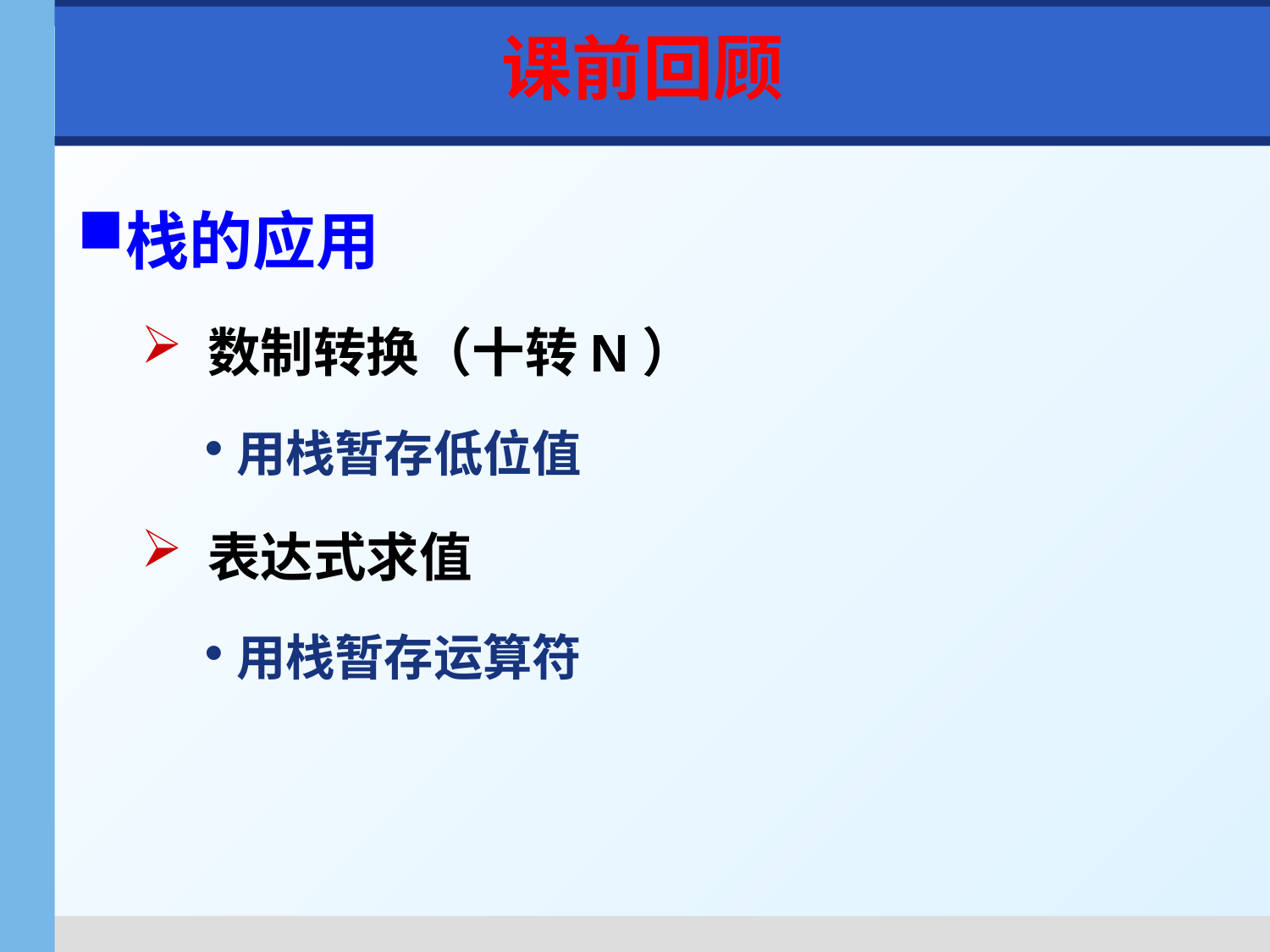

课前回顾
栈的应用
 数制转换（十转N）
用栈暂存低位值
 表达式求值
用栈暂存运算符